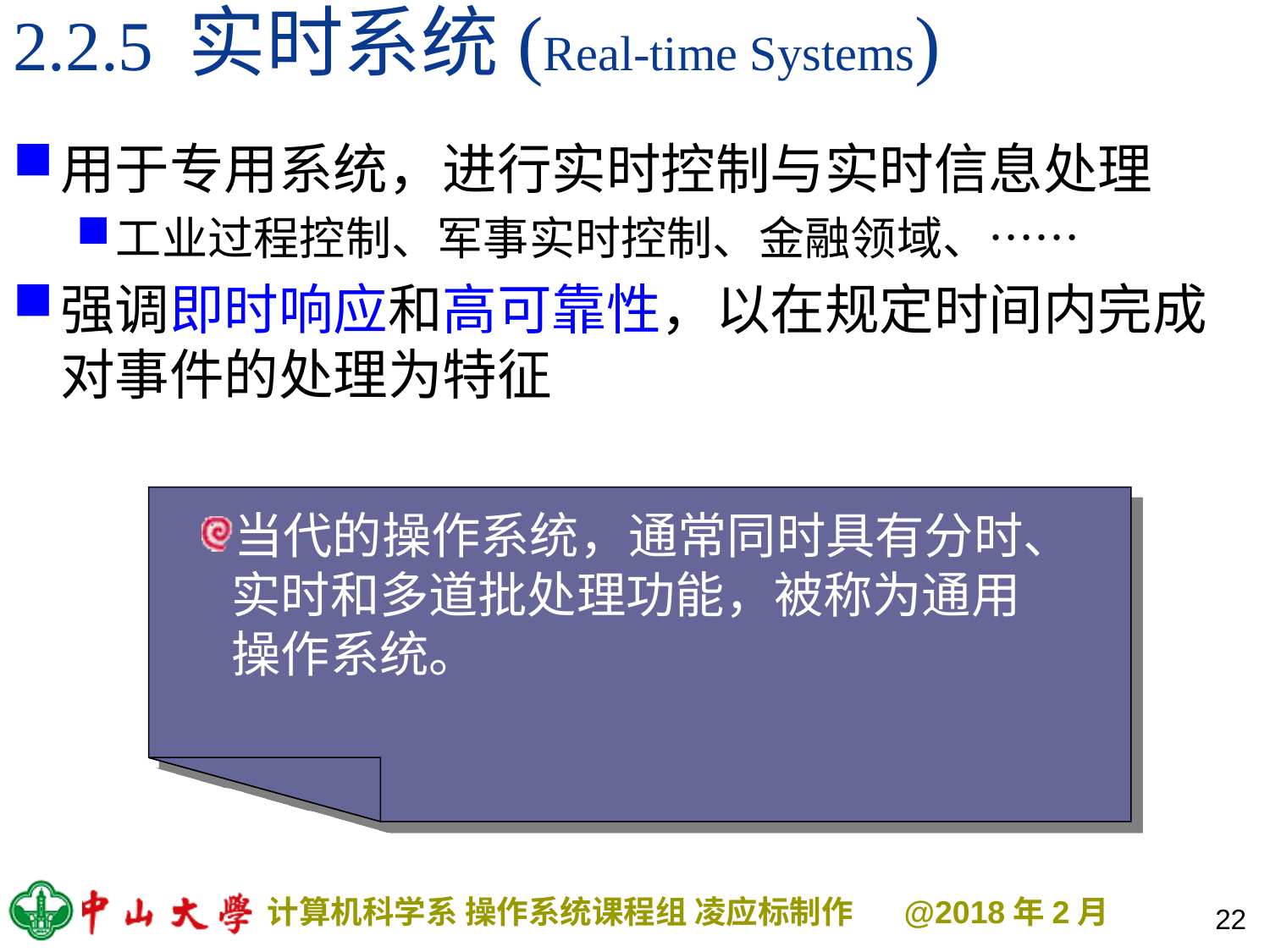

# 2.2.5 实时系统(Real-time Systems)
用于专用系统，进行实时控制与实时信息处理
工业过程控制、军事实时控制、金融领域、……
强调即时响应和高可靠性，以在规定时间内完成对事件的处理为特征
当代的操作系统，通常同时具有分时、实时和多道批处理功能，被称为通用操作系统。
22